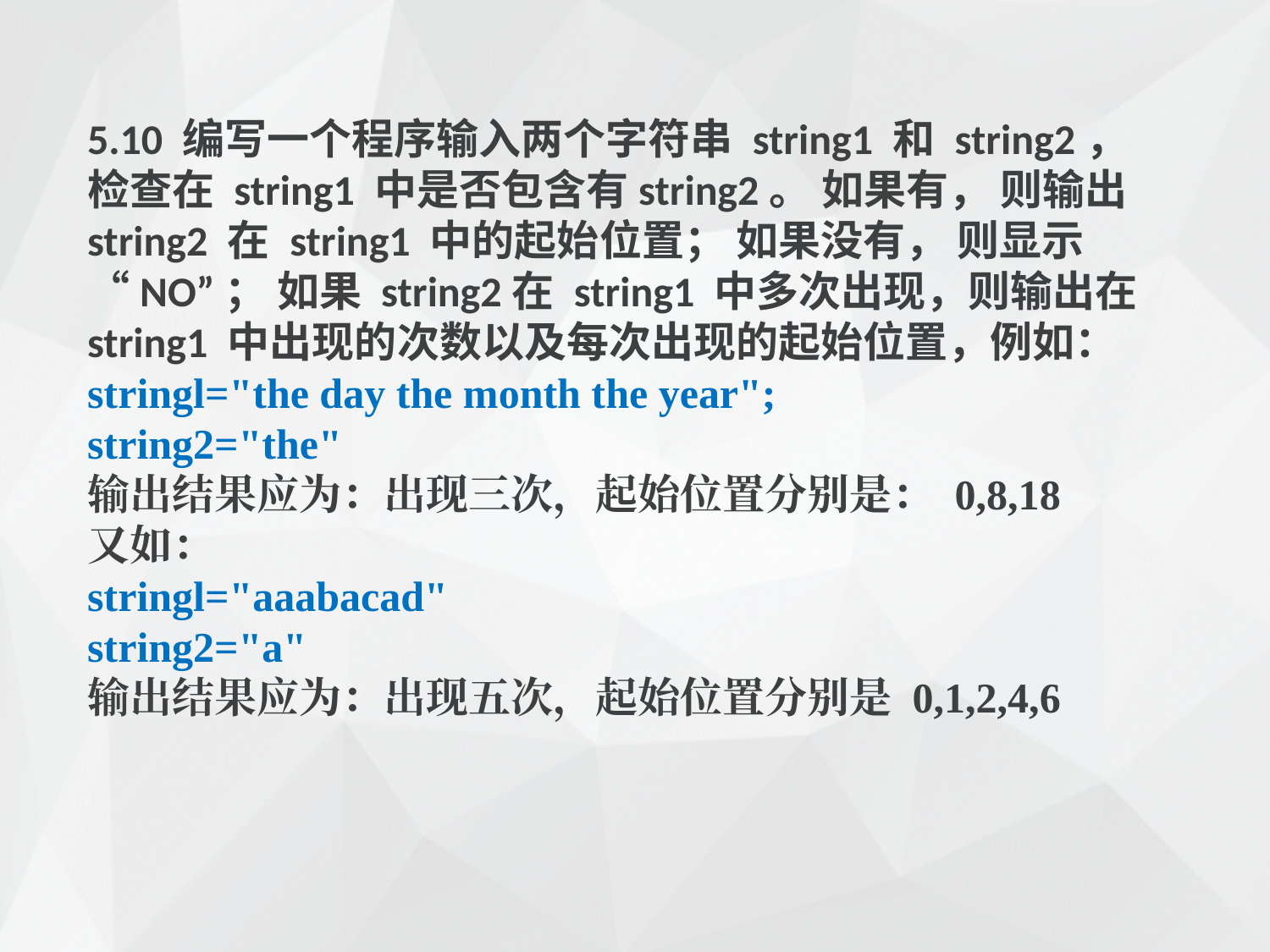

5.10 编写一个程序输入两个字符串 string1 和 string2，检查在 string1 中是否包含有string2。 如果有， 则输出 string2 在 string1 中的起始位置； 如果没有， 则显示“NO”； 如果 string2在 string1 中多次出现，则输出在 string1 中出现的次数以及每次出现的起始位置，例如：
stringl="the day the month the year";
string2="the"
输出结果应为：出现三次，起始位置分别是： 0,8,18
又如：
stringl="aaabacad"
string2="a"
输出结果应为：出现五次，起始位置分别是 0,1,2,4,6